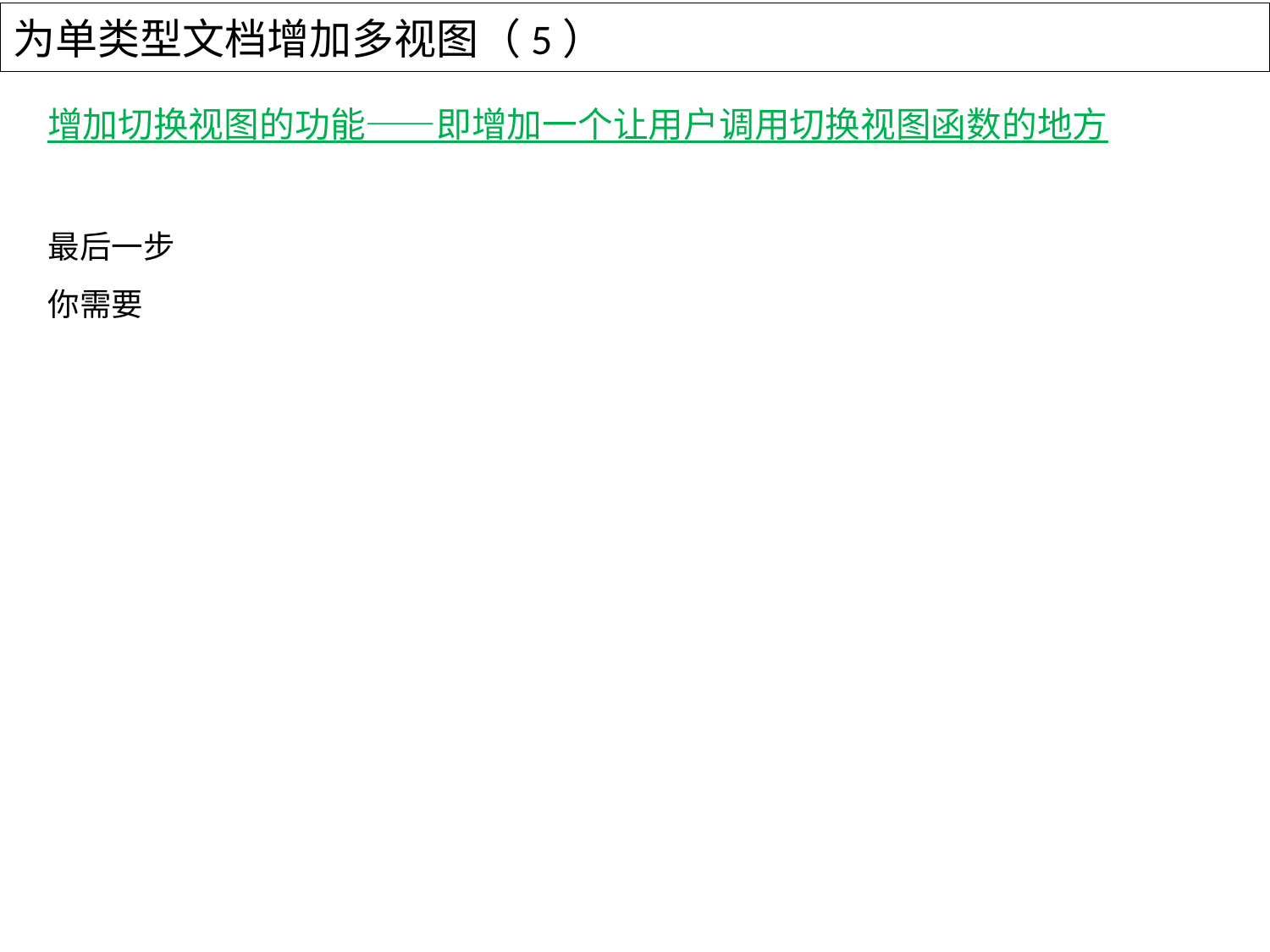

# 为单类型文档增加多视图（5）
增加切换视图的功能——即增加一个让用户调用切换视图函数的地方

最后一步
你需要